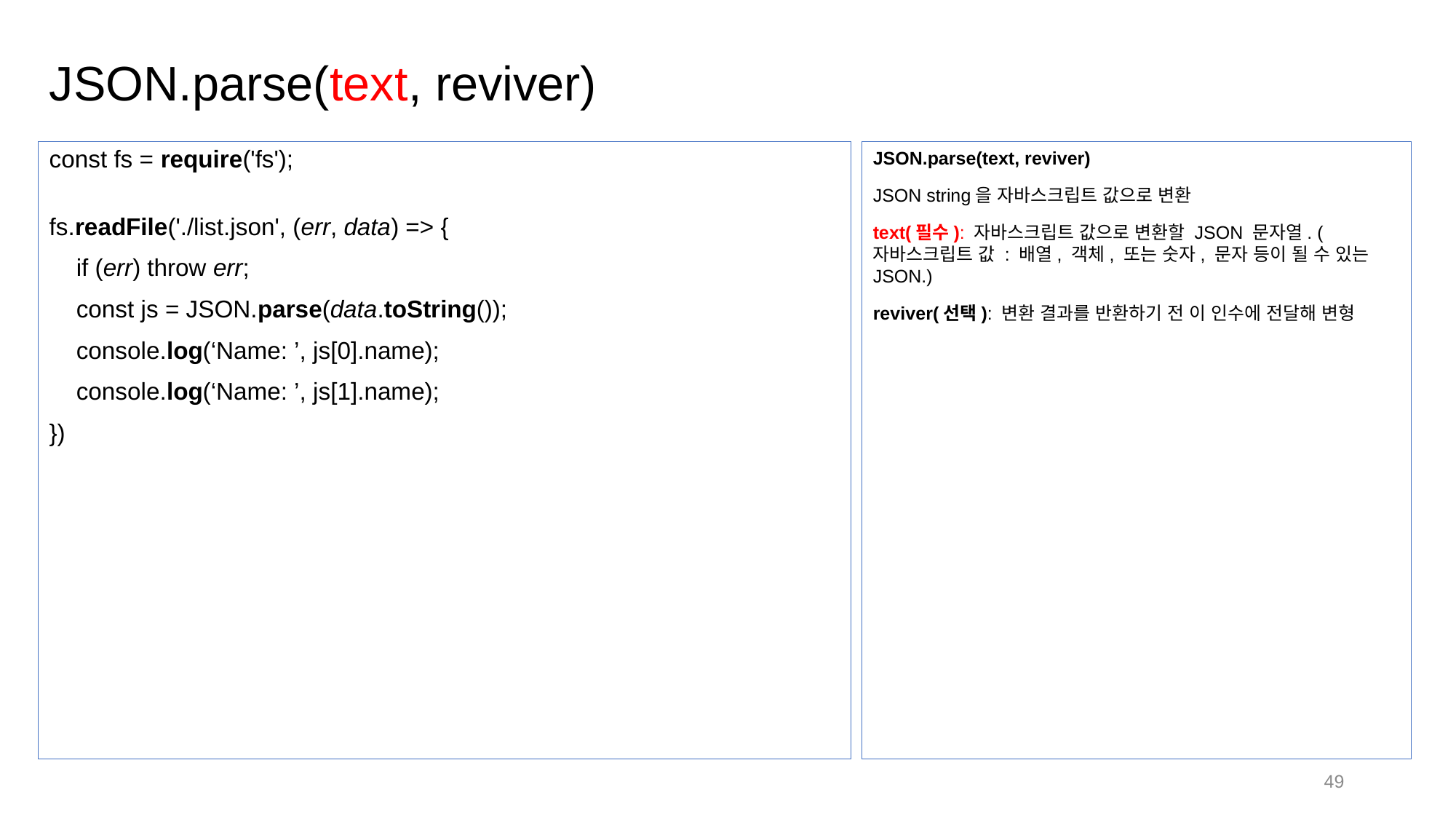

# JSON.parse(text, reviver)
const fs = require('fs');
fs.readFile('./list.json', (err, data) => {
    if (err) throw err;
    const js = JSON.parse(data.toString());
    console.log(‘Name: ’, js[0].name);
    console.log(‘Name: ’, js[1].name);
})
JSON.parse(text, reviver)
JSON string을 자바스크립트 값으로 변환
text(필수): 자바스크립트 값으로 변환할 JSON 문자열. (자바스크립트 값 : 배열, 객체, 또는 숫자, 문자 등이 될 수 있는 JSON.)
reviver(선택): 변환 결과를 반환하기 전 이 인수에 전달해 변형
49